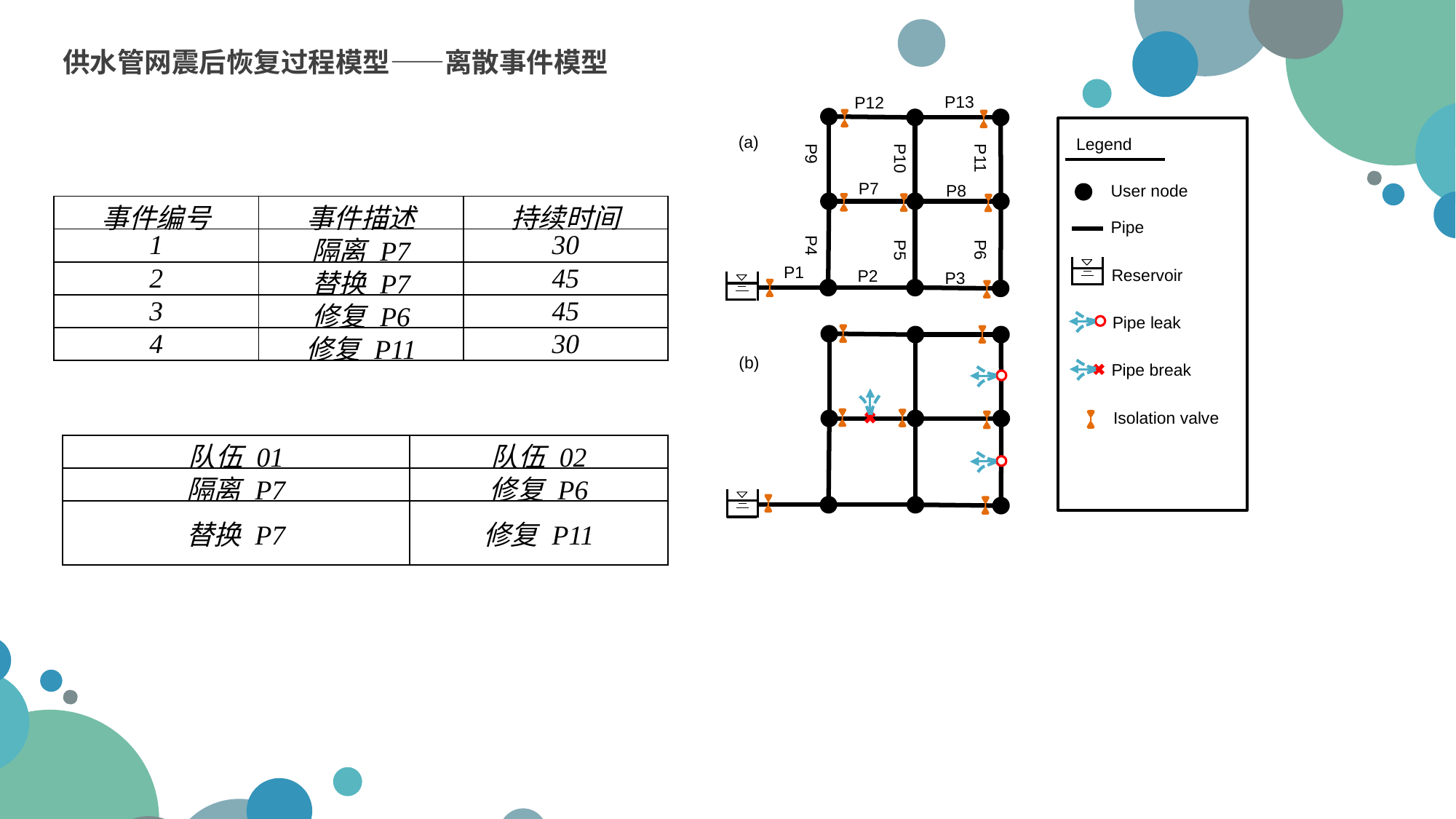

供水管网震后恢复过程模型——离散事件模型
P13
P12

(a)
Legend
P9
P11
P10
P7
P8
User node

| 事件编号 | 事件描述 | 持续时间 |
| --- | --- | --- |
| 1 | 隔离 P7 | 30 |
| 2 | 替换 P7 | 45 |
| 3 | 修复 P6 | 45 |
| 4 | 修复 P11 | 30 |
Pipe
P4
P6
P5
P1

Reservoir
P2
P3
Pipe leak

(b)

Pipe break

Isolation valve

| 队伍 01 | 队伍 02 |
| --- | --- |
| 隔离 P7 | 修复 P6 |
| 替换 P7 | 修复 P11 |